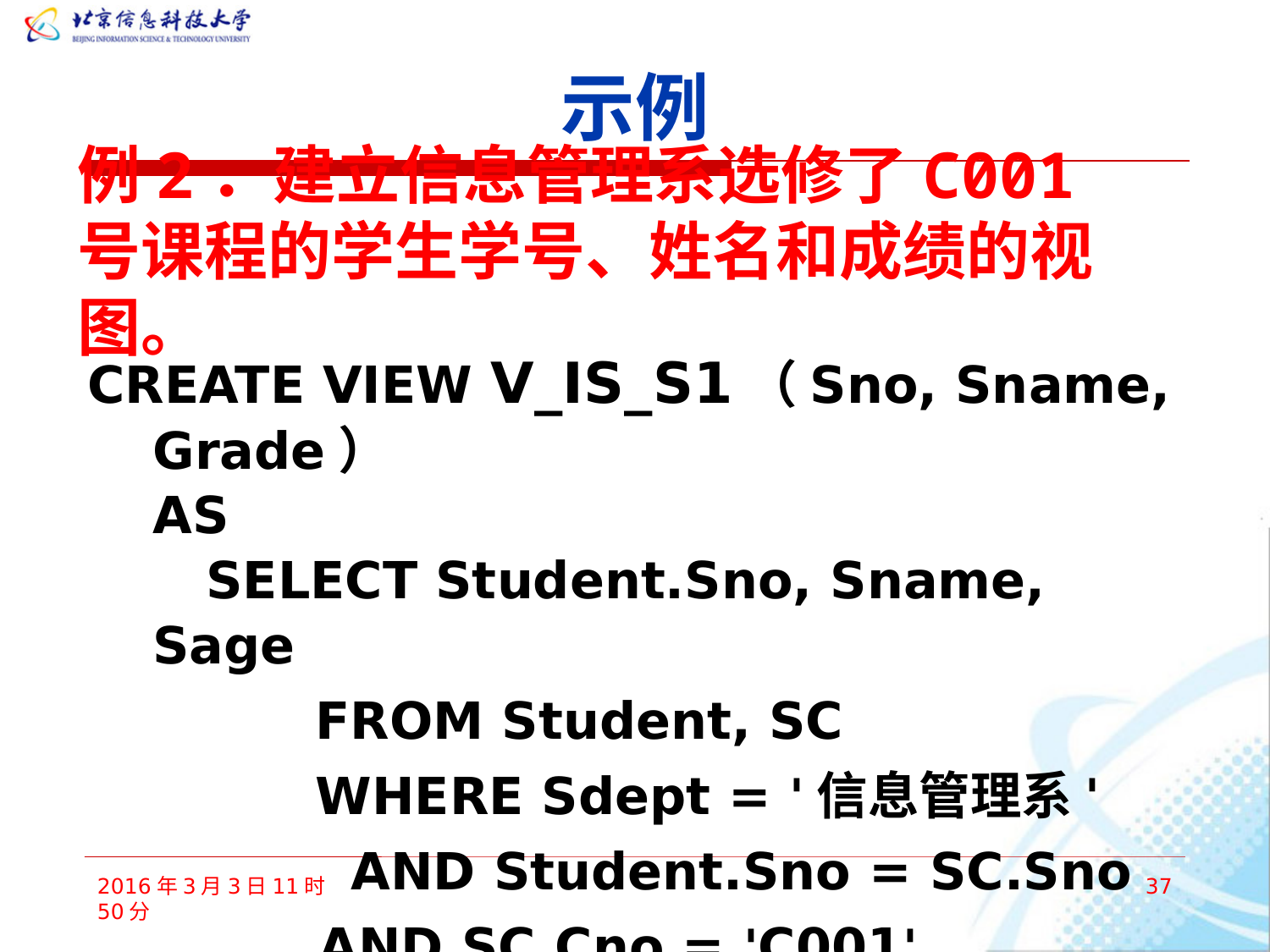

# 示例
例2．建立信息管理系选修了C001号课程的学生学号、姓名和成绩的视图。
CREATE VIEW V_IS_S1（Sno, Sname, Grade）
	AS
	   SELECT Student.Sno, Sname, Sage
		  FROM Student, SC
		  WHERE Sdept = '信息管理系'
		    AND Student.Sno = SC.Sno
             AND SC.Cno = 'C001'
2016年3月3日11时50分
37